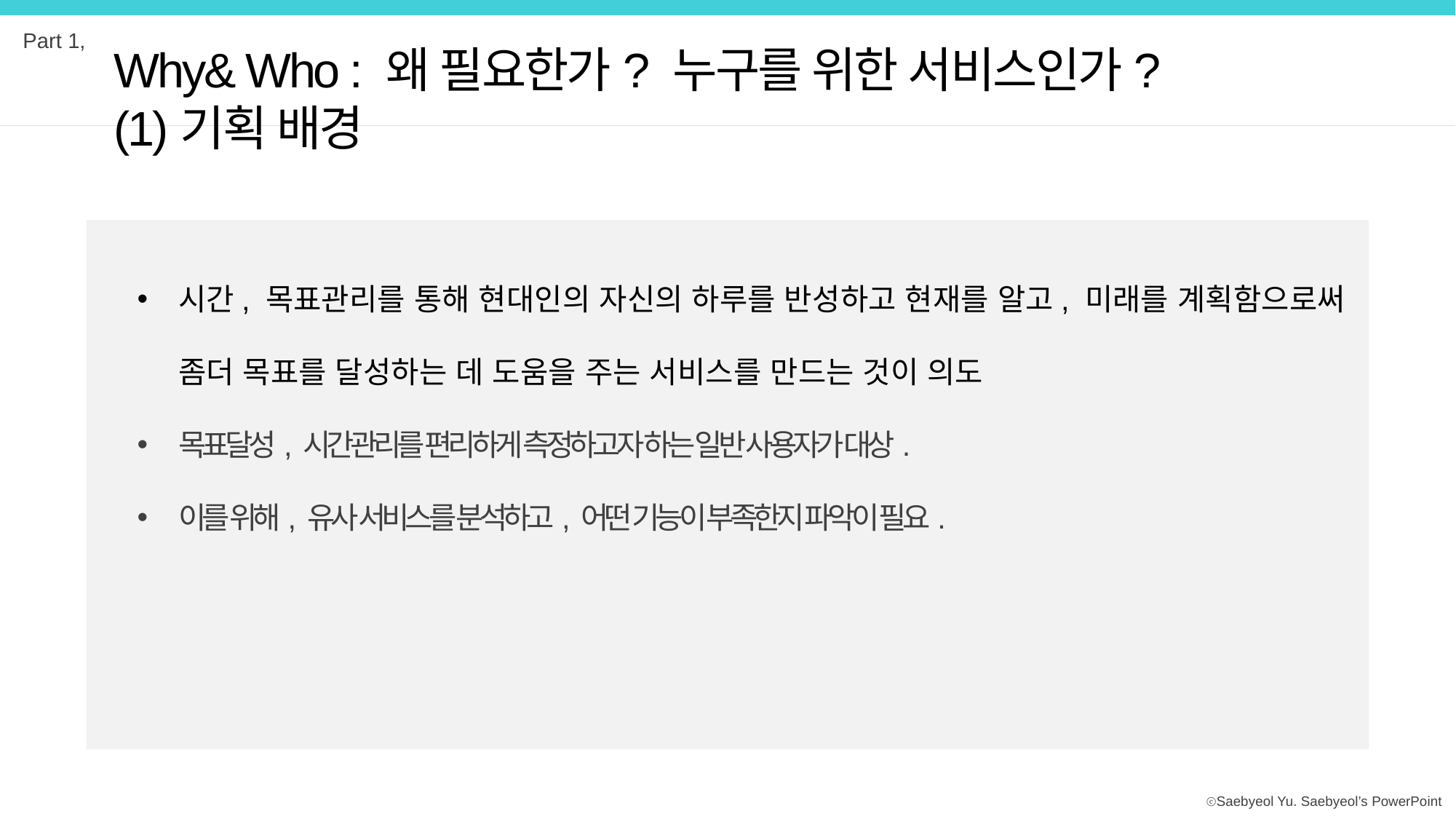

Part 1,
Why& Who : 왜 필요한가? 누구를 위한 서비스인가?
(1)기획 배경

시간, 목표관리를 통해 현대인의 자신의 하루를 반성하고 현재를 알고, 미래를 계획함으로써 좀더 목표를 달성하는 데 도움을 주는 서비스를 만드는 것이 의도
목표달성, 시간관리를 편리하게 측정하고자 하는 일반 사용자가 대상.
이를 위해, 유사 서비스를 분석하고, 어떤 기능이 부족한지 파악이 필요.